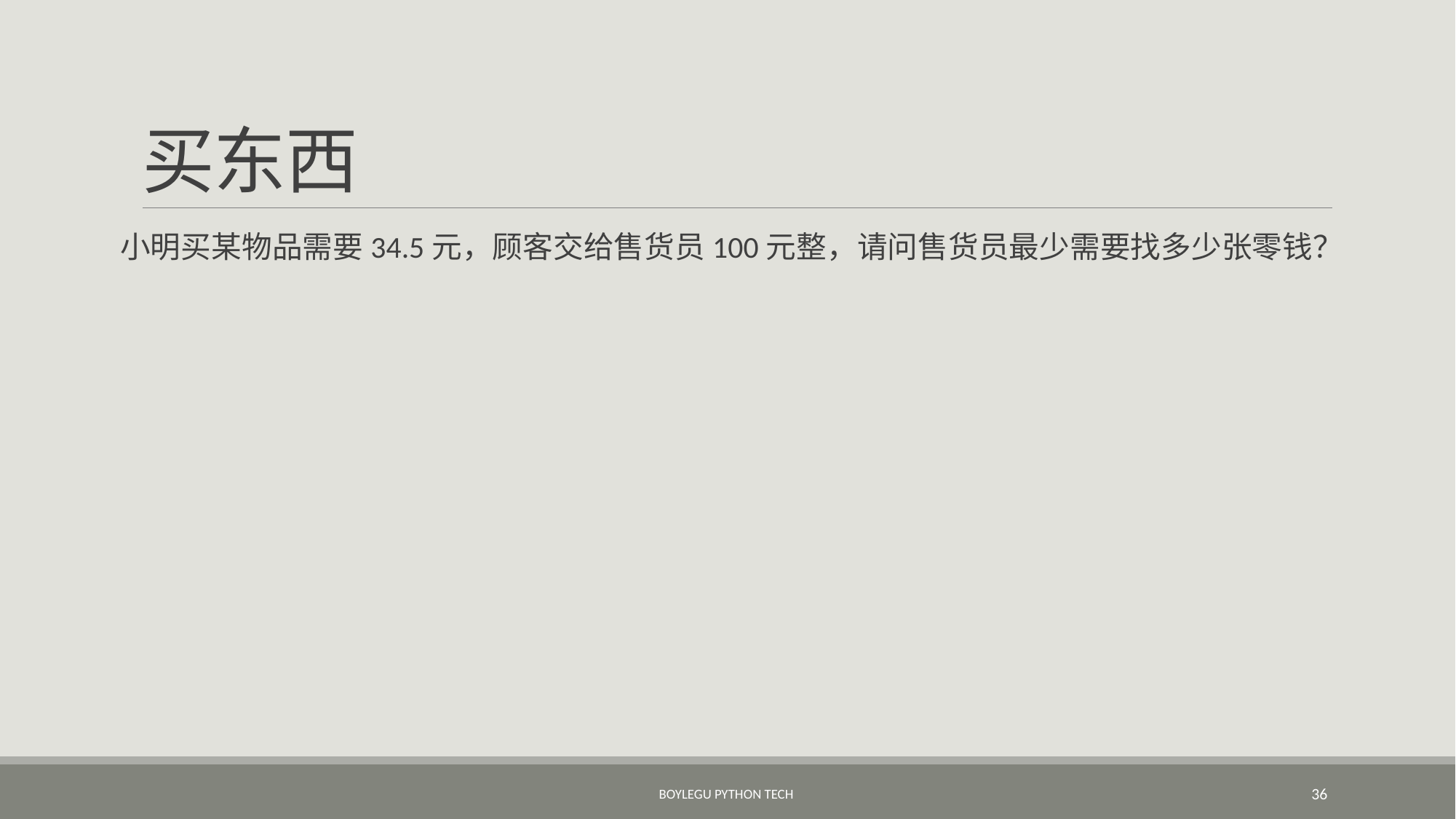

# 买东西
小明买某物品需要34.5元，顾客交给售货员100元整，请问售货员最少需要找多少张零钱？
BoyleGu Python Tech
36